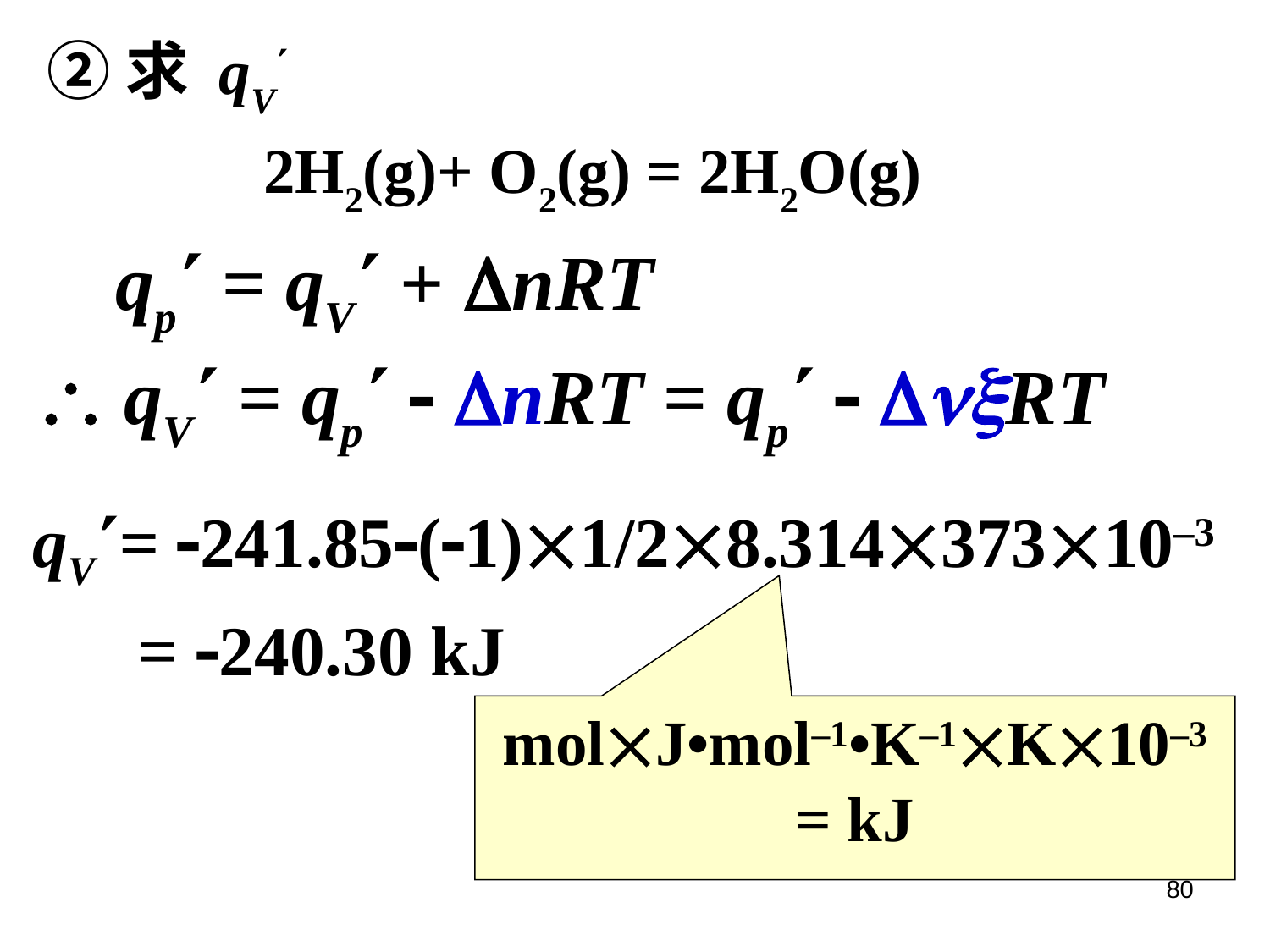

②求 qV′
2H2(g)+ O2(g) = 2H2O(g)
    qp′ = qV′ + ΔnRT
∴ qV′ = qp′ − ΔnRT = qp′ − ΔνξRT
qV′= −241.85−(−1)×1/2×8.314×373×10–3
      = −240.30 kJ
mol×J•mol–1•K–1×K×10–3
= kJ
80